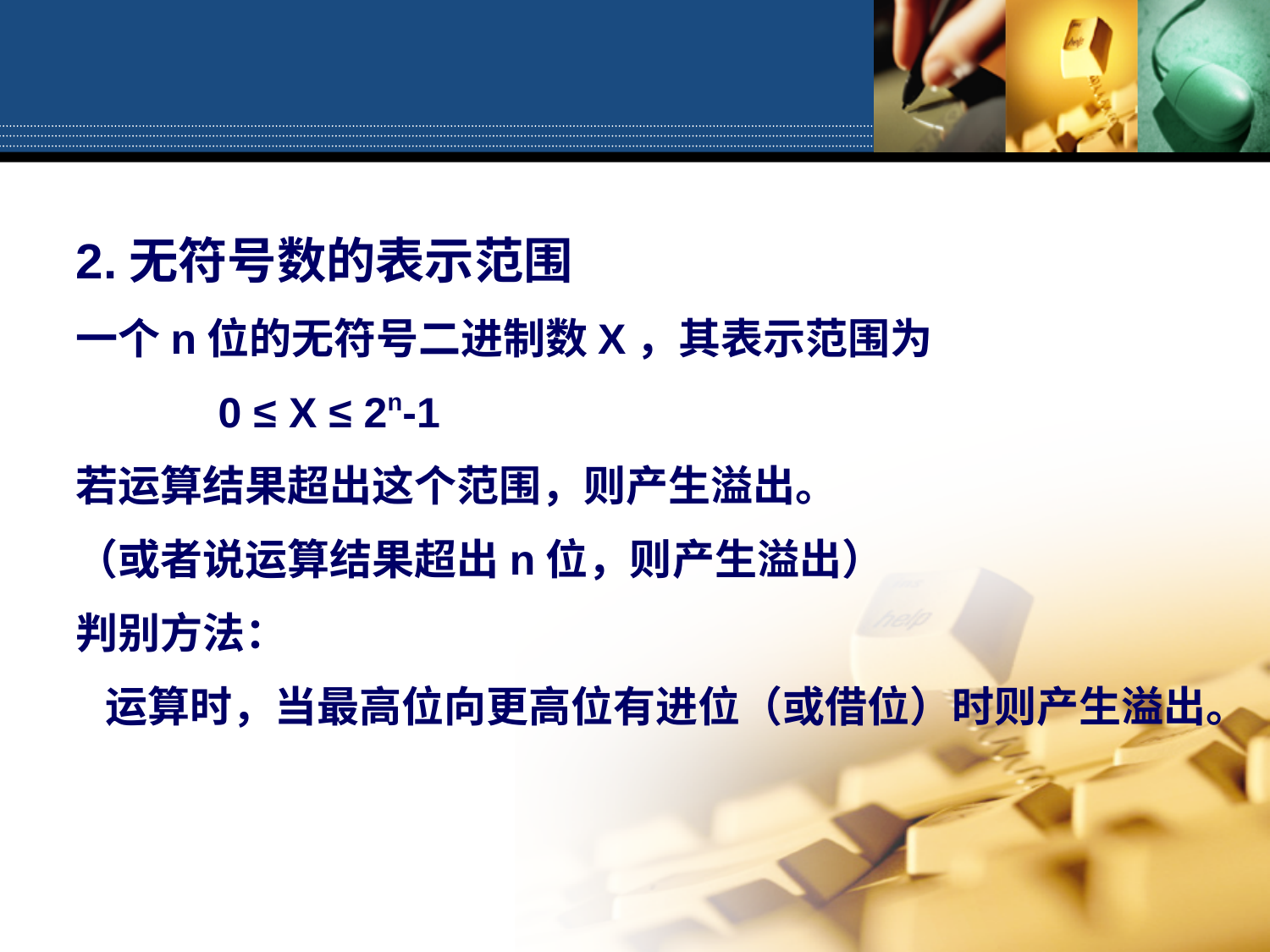

2.无符号数的表示范围
一个n位的无符号二进制数X，其表示范围为
            0 ≤ X ≤ 2n-1
若运算结果超出这个范围，则产生溢出。
（或者说运算结果超出n位，则产生溢出）
判别方法：
  运算时，当最高位向更高位有进位（或借位）时则产生溢出。